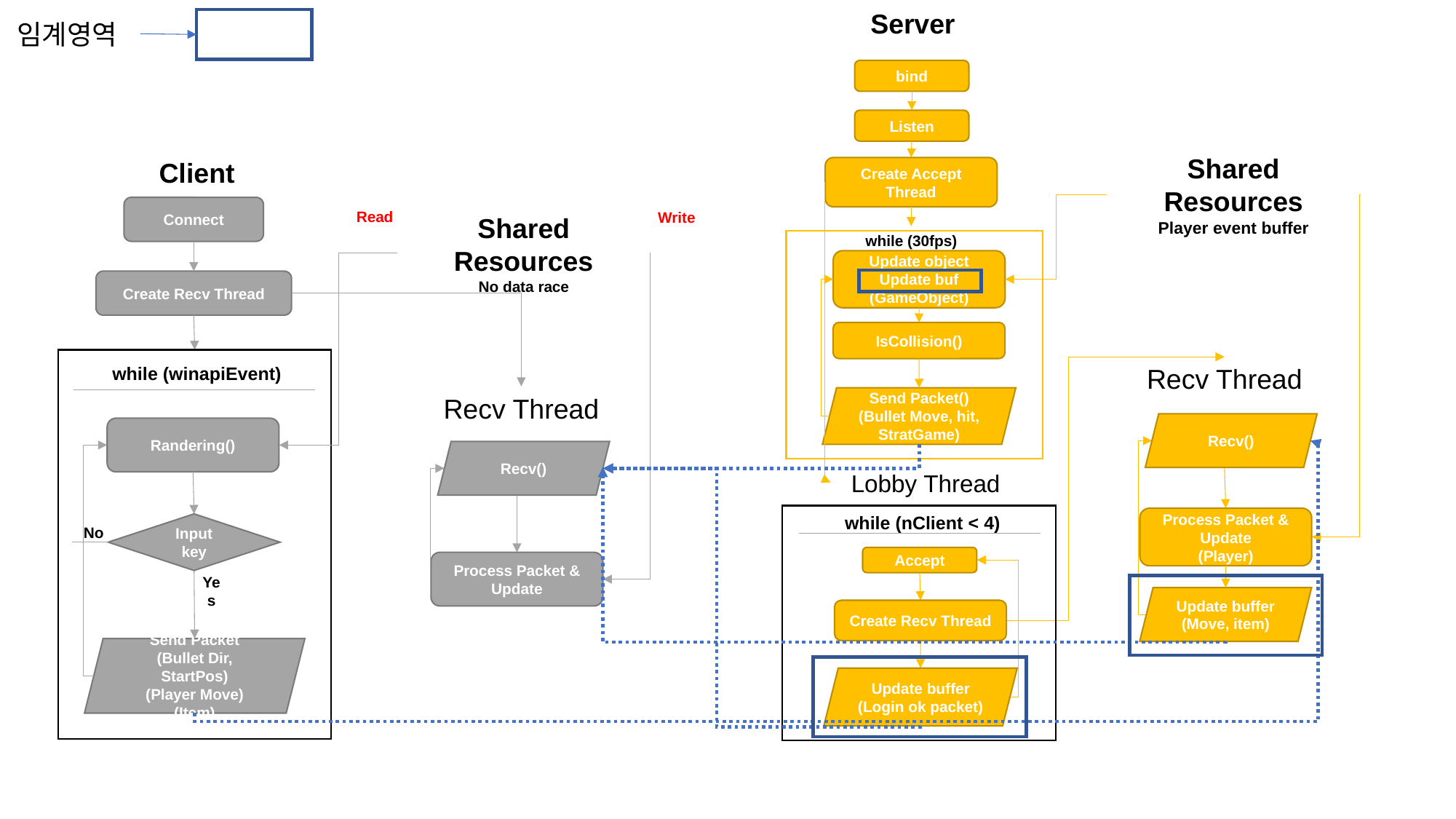

No
Yes
Server

임계영역
bind
Listen
Shared Resources
Player event buffer
Client
Create Accept Thread
Connect
Read
Write
Shared Resources
No data race
while (30fps)

Update object
Update buf
(GameObject)

Create Recv Thread
IsCollision()

Recv Thread
while (winapiEvent)
Recv Thread
Send Packet()
(Bullet Move, hit, StratGame)
Recv()
Randering()
Recv()
Lobby Thread

while (nClient < 4)
Process Packet & Update
(Player)
Input key
No
Accept
Process Packet & Update
Yes

Update buffer
(Move, item)
Create Recv Thread

Send Packet
(Bullet Dir, StartPos)
(Player Move)
(Item)

Update buffer
(Login ok packet)